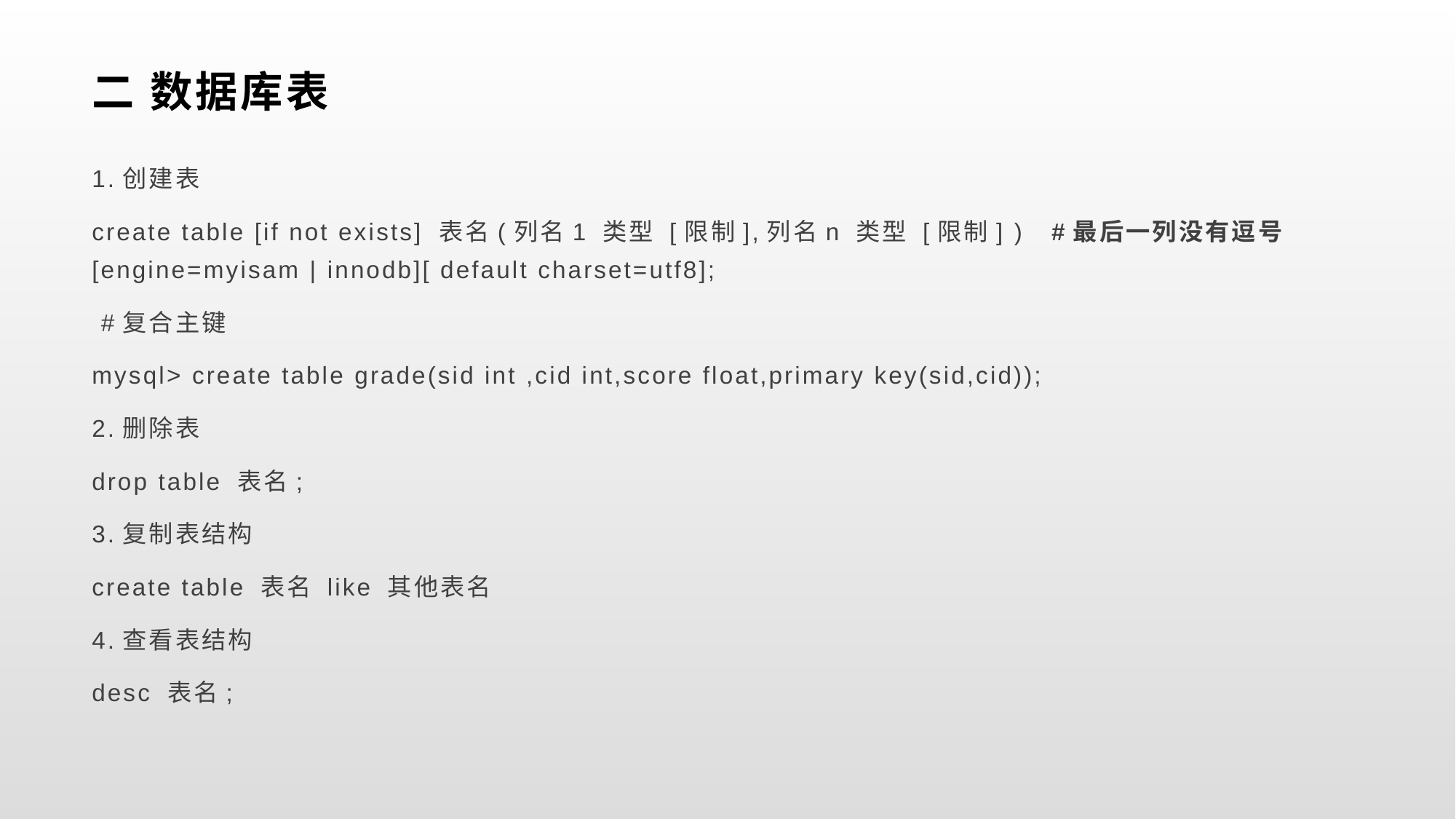

# 二 数据库表
1.创建表
create table [if not exists] 表名(列名1 类型 [限制],列名n 类型 [限制] )   #最后⼀列没有逗号 [engine=myisam | innodb][ default charset=utf8];
 #复合主键
mysql> create table grade(sid int ,cid int,score float,primary key(sid,cid));
2.删除表
drop table 表名;
3.复制表结构
create table 表名 like 其他表名
4.查看表结构
desc 表名;